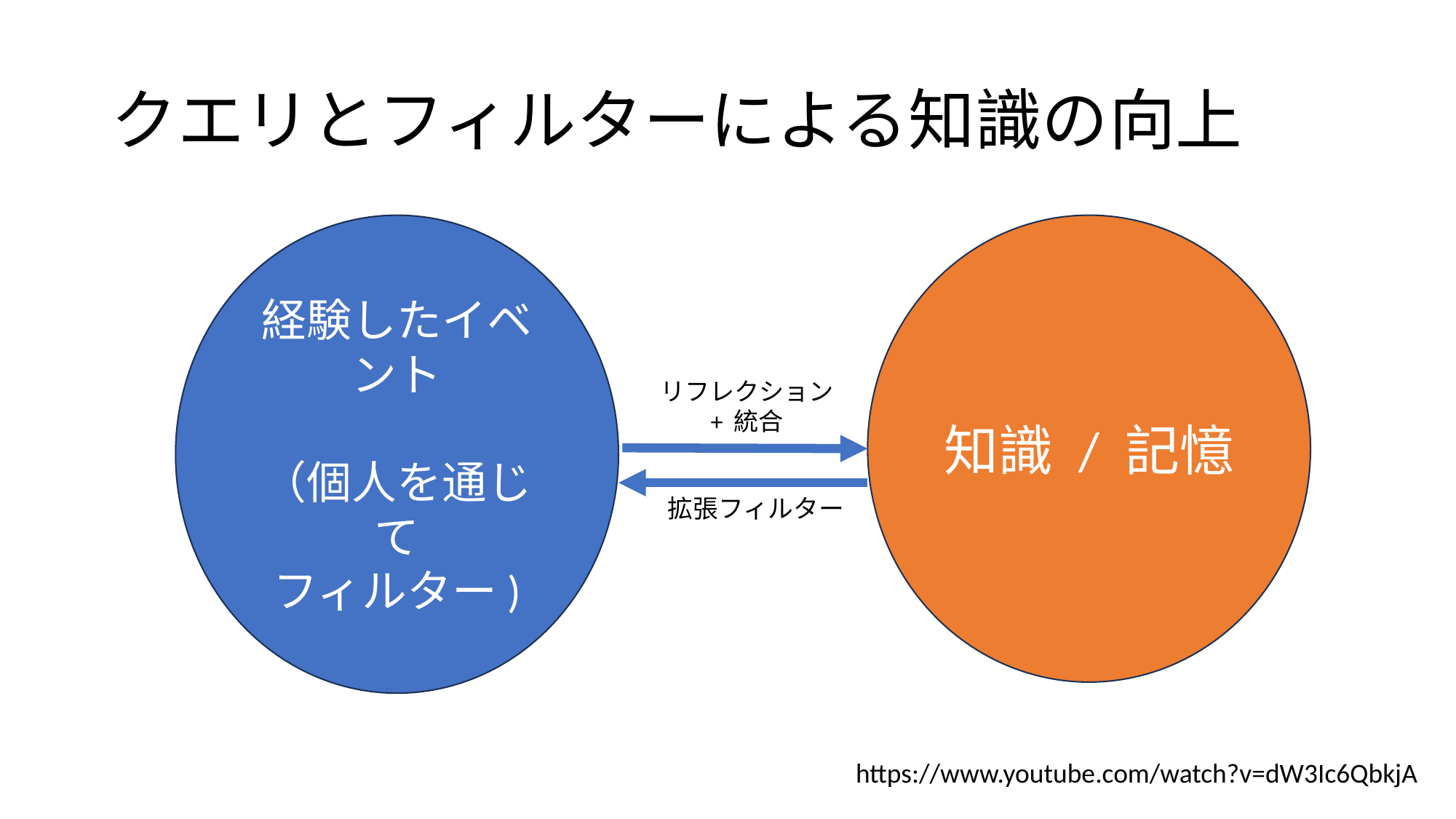

# クエリとフィルターによる知識の向上
経験したイベント

（個人を通じて
フィルター)
知識 / 記憶
リフレクション
+ 統合
拡張フィルター
https://www.youtube.com/watch?v=dW3Ic6QbkjA